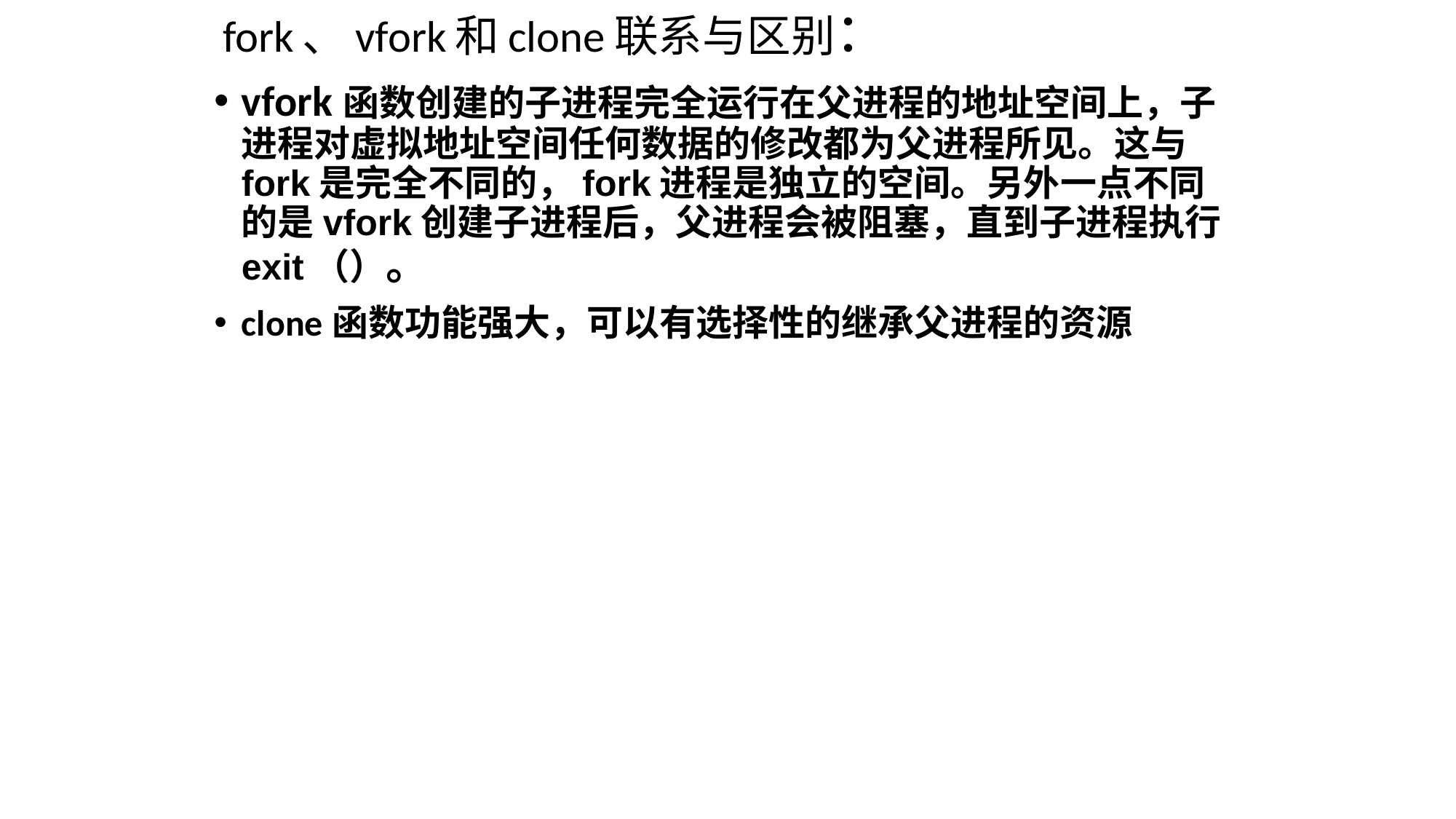

# fork、vfork和clone联系与区别：
vfork函数创建的子进程完全运行在父进程的地址空间上，子进程对虚拟地址空间任何数据的修改都为父进程所见。这与fork是完全不同的，fork进程是独立的空间。另外一点不同的是vfork创建子进程后，父进程会被阻塞，直到子进程执行exit（）。
clone函数功能强大，可以有选择性的继承父进程的资源